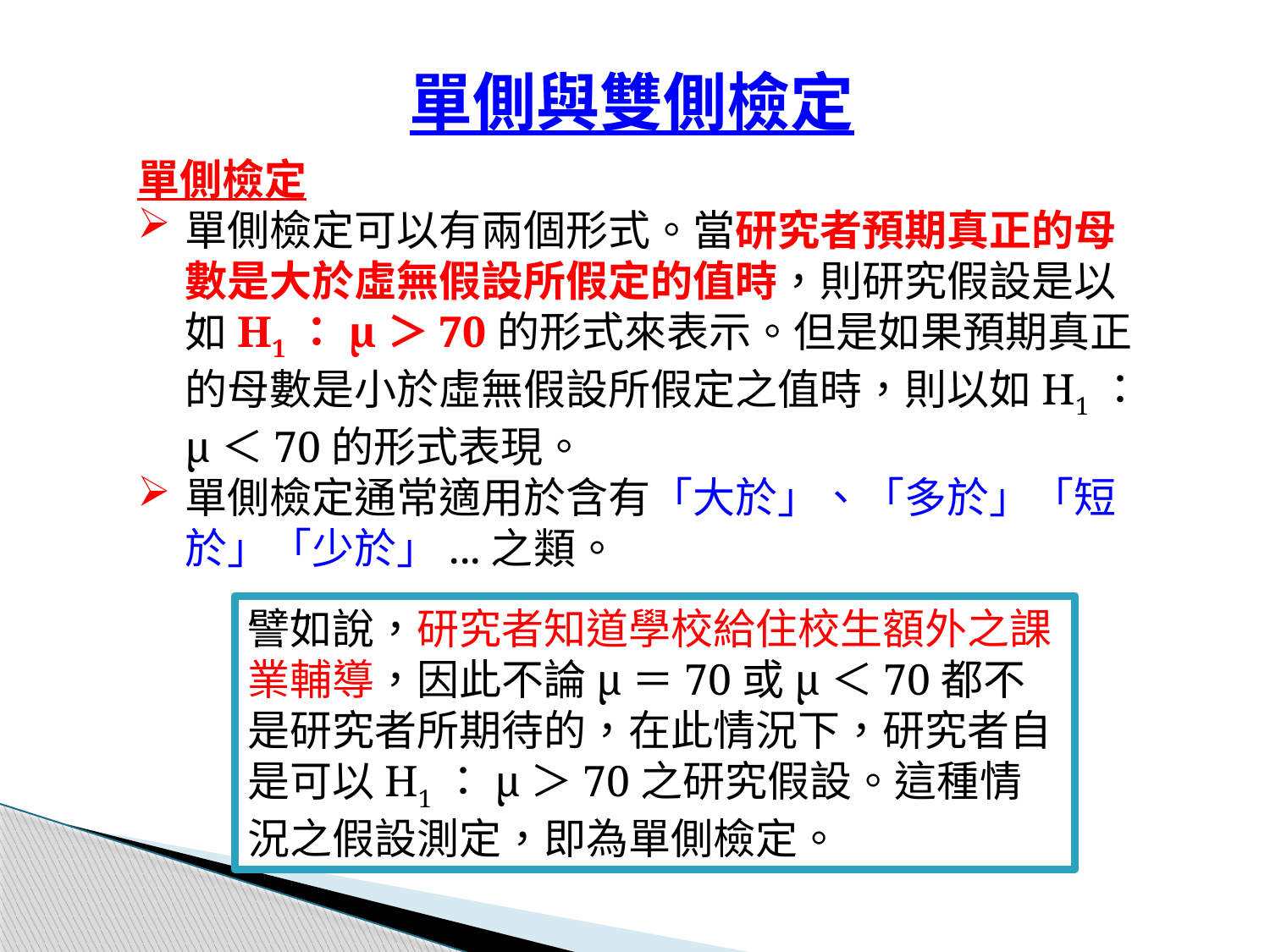

單側與雙側檢定
單側檢定
單側檢定可以有兩個形式。當研究者預期真正的母數是大於虛無假設所假定的值時，則研究假設是以如H1：μ＞70的形式來表示。但是如果預期真正的母數是小於虛無假設所假定之值時，則以如H1：μ＜70的形式表現。
單側檢定通常適用於含有「大於」、「多於」「短於」「少於」...之類。
譬如說，研究者知道學校給住校生額外之課業輔導，因此不論μ＝70或μ＜70都不是研究者所期待的，在此情況下，研究者自是可以H1：μ＞70之研究假設。這種情況之假設測定，即為單側檢定。